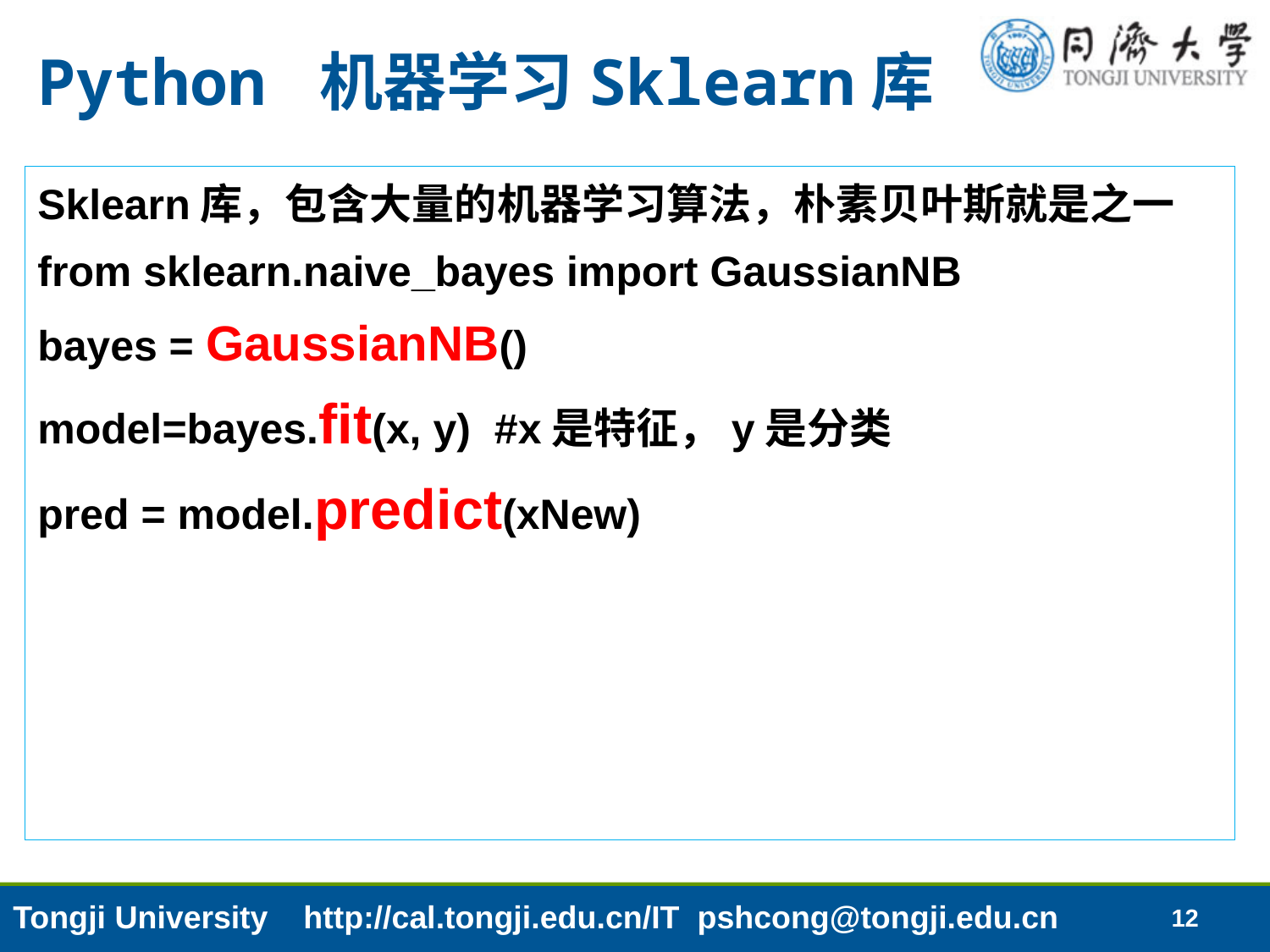

# Python 机器学习Sklearn库
Sklearn库，包含大量的机器学习算法，朴素贝叶斯就是之一
from sklearn.naive_bayes import GaussianNB
bayes = GaussianNB()
model=bayes.fit(x, y)  #x是特征，y是分类
pred = model.predict(xNew)